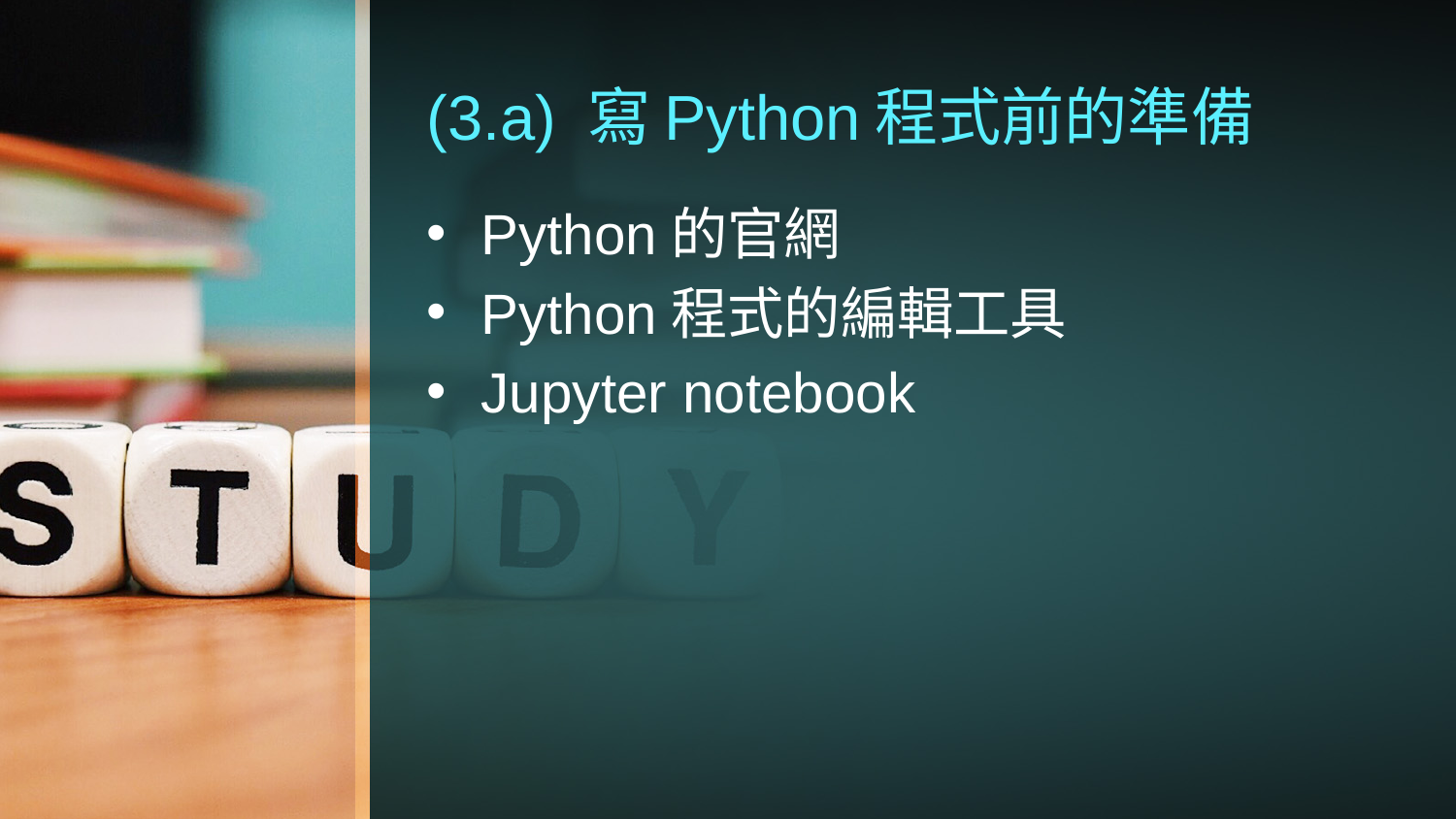

# (3.a) 寫Python程式前的準備
Python的官網
Python程式的編輯工具
Jupyter notebook